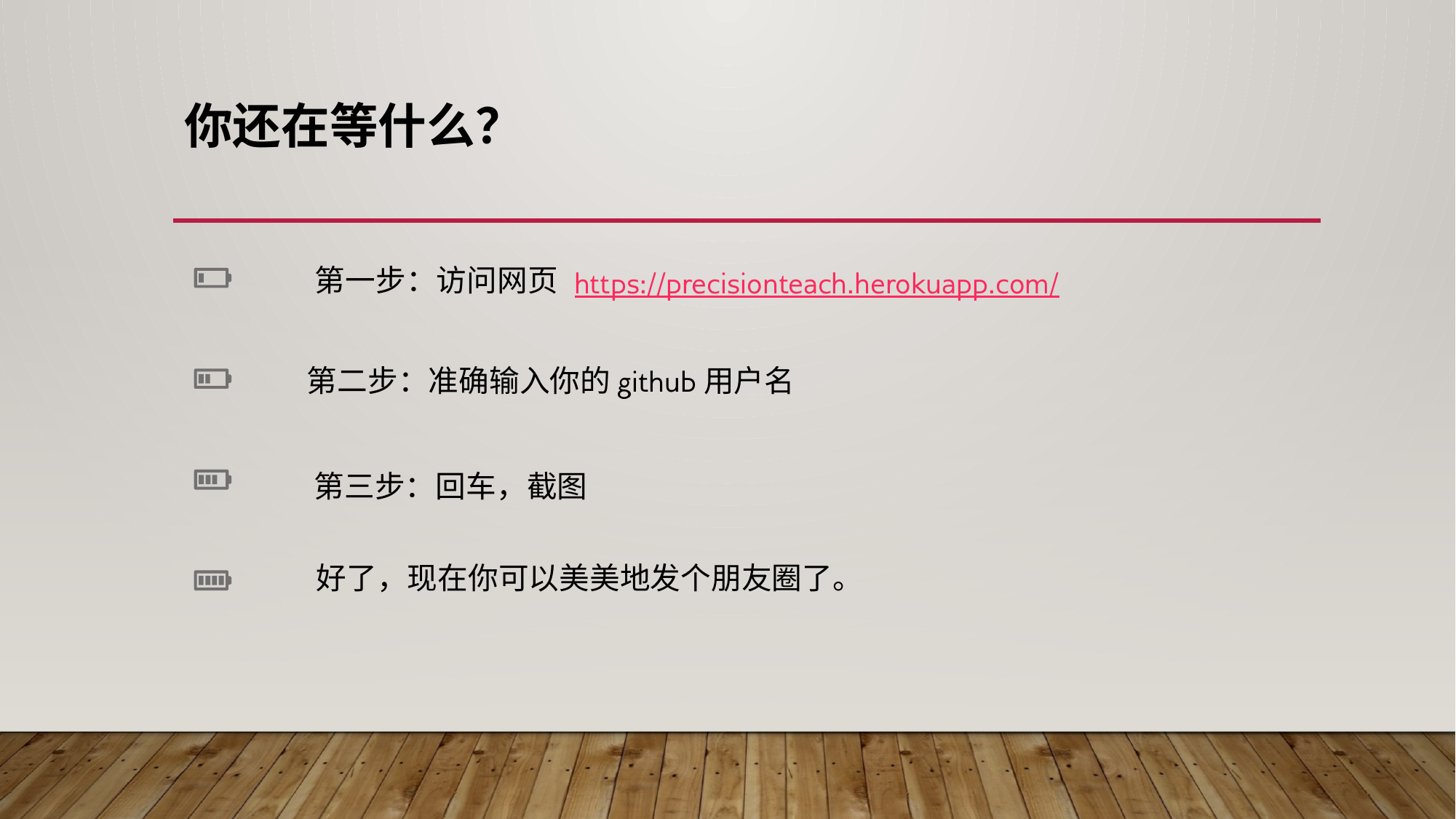

# 你还在等什么？
第一步：访问网页
https://precisionteach.herokuapp.com/

第二步：准确输入你的github用户名

第三步：回车，截图

好了，现在你可以美美地发个朋友圈了。